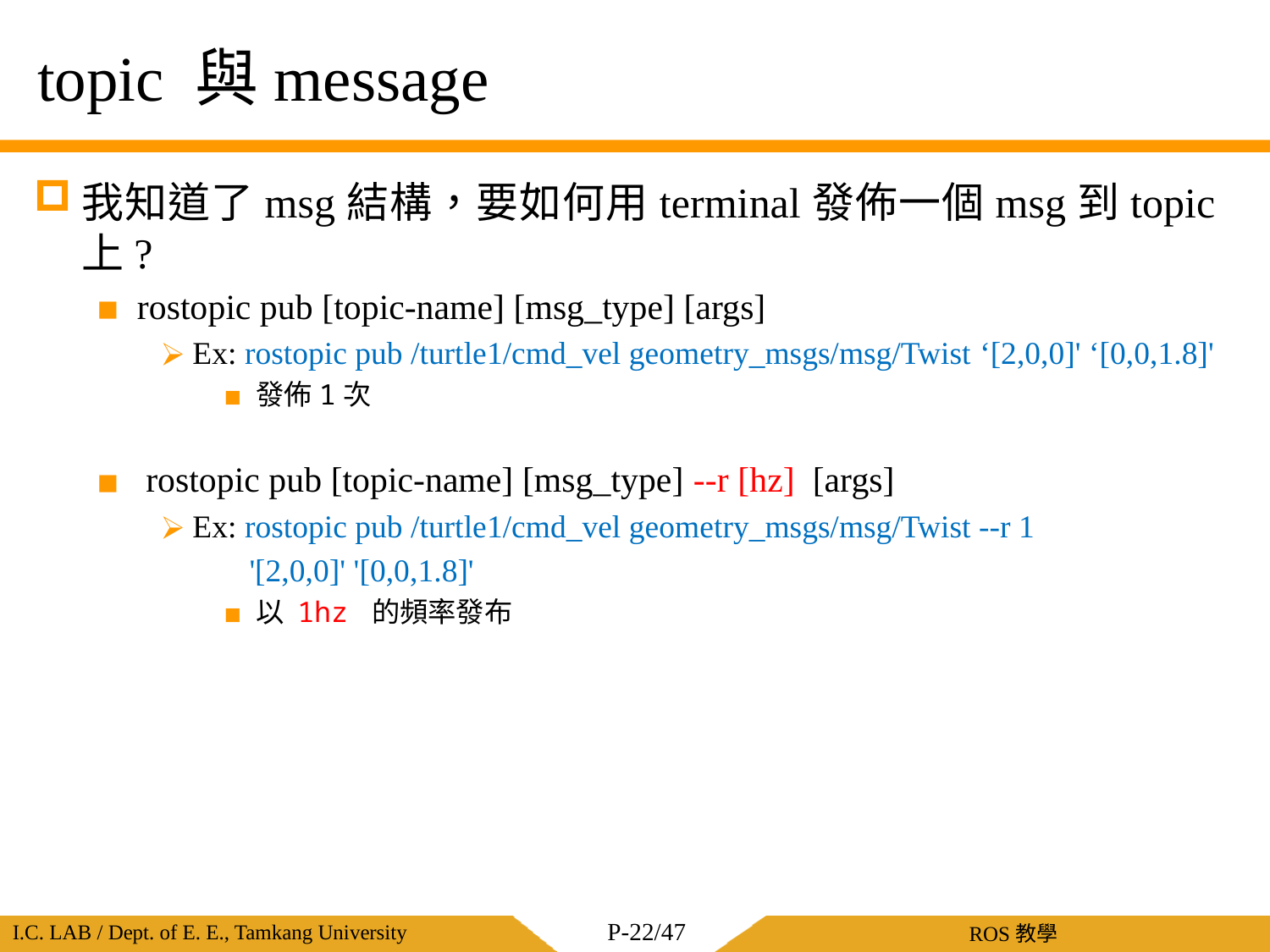

# topic 與message
我知道了msg結構，要如何用terminal發佈一個msg到topic上?
rostopic pub [topic-name] [msg_type] [args]
Ex: rostopic pub /turtle1/cmd_vel geometry_msgs/msg/Twist ‘[2,0,0]' ‘[0,0,1.8]'
發佈1次

 rostopic pub [topic-name] [msg_type] --r [hz]  [args]
Ex: rostopic pub /turtle1/cmd_vel geometry_msgs/msg/Twist --r 1
           '[2,0,0]' '[0,0,1.8]'
以 1hz 的頻率發布